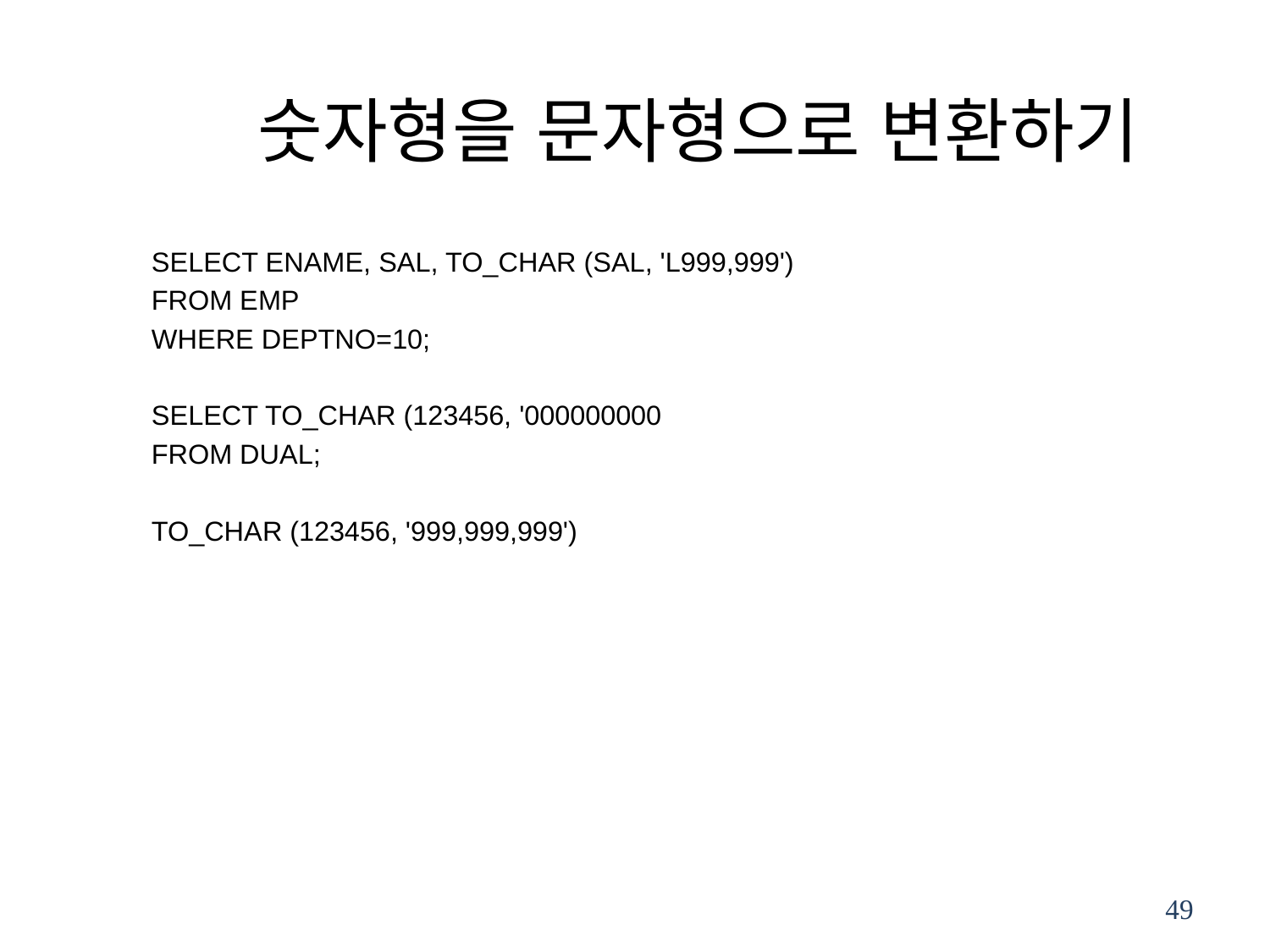

# 숫자형을 문자형으로 변환하기

SELECT ENAME, SAL, TO_CHAR (SAL, 'L999,999')
FROM EMP
WHERE DEPTNO=10;

SELECT TO_CHAR (123456, '000000000
FROM DUAL;

TO_CHAR (123456, '999,999,999')

49